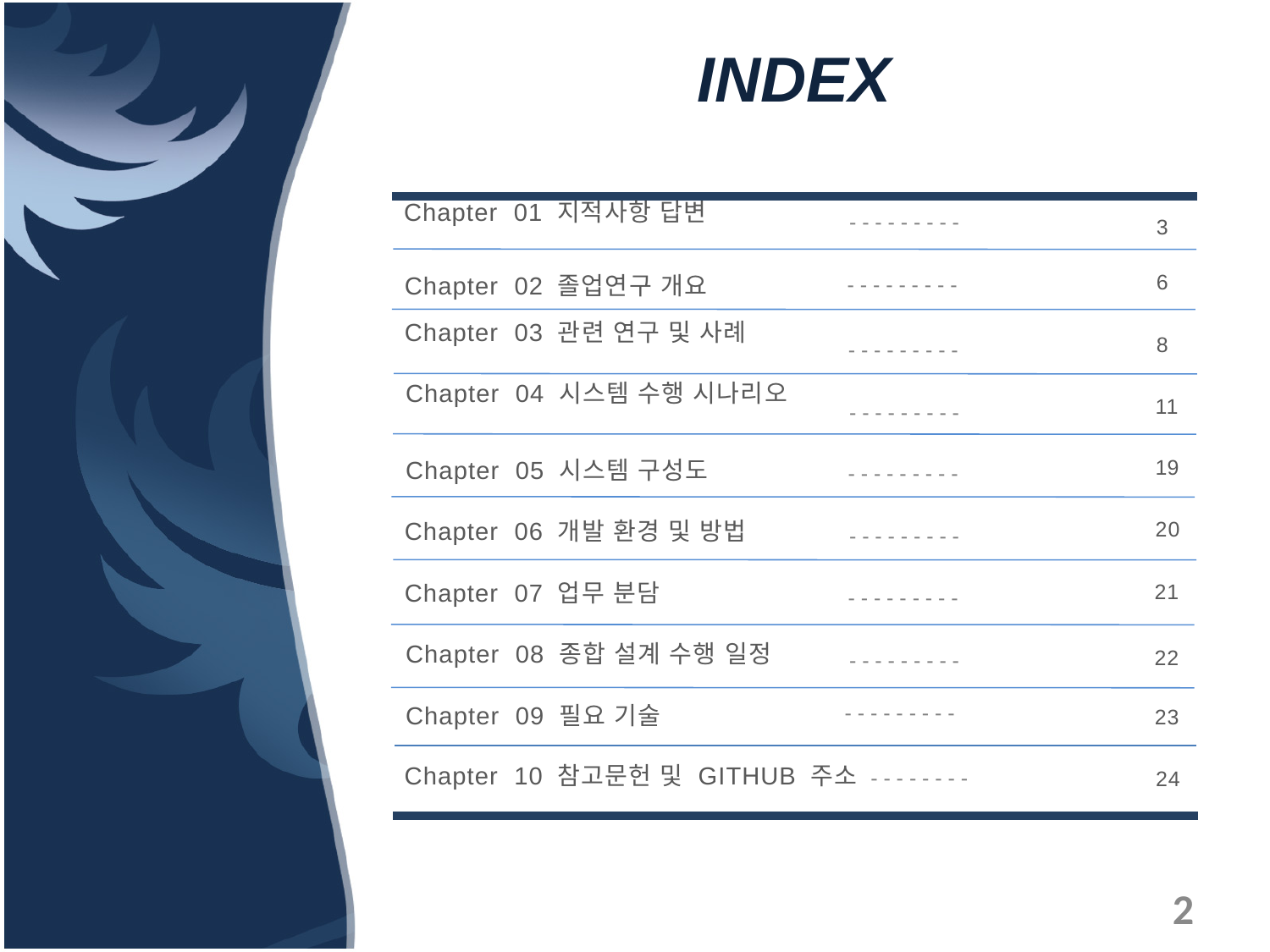

# INDEX
- - - - - - - - -
Chapter  01 지적사항 답변
3
6
8
11
19
20
21
22
Chapter  02 졸업연구 개요
Chapter  03 관련 연구 및 사례
Chapter  04 시스템 수행 시나리오
Chapter  05 시스템 구성도
Chapter  06 개발 환경 및 방법
Chapter  07 업무 분담
Chapter  08 종합 설계 수행 일정
Chapter  09 필요 기술
- - - - - - - - -
- - - - - - - - -
- - - - - - - - -
- - - - - - - - -
- - - - - - - - -
- - - - - - - - -
- - - - - - - - -
- - - - - - - - -
23
Chapter  10 참고문헌 및 GITHUB 주소
- - - - - - - -
24
2